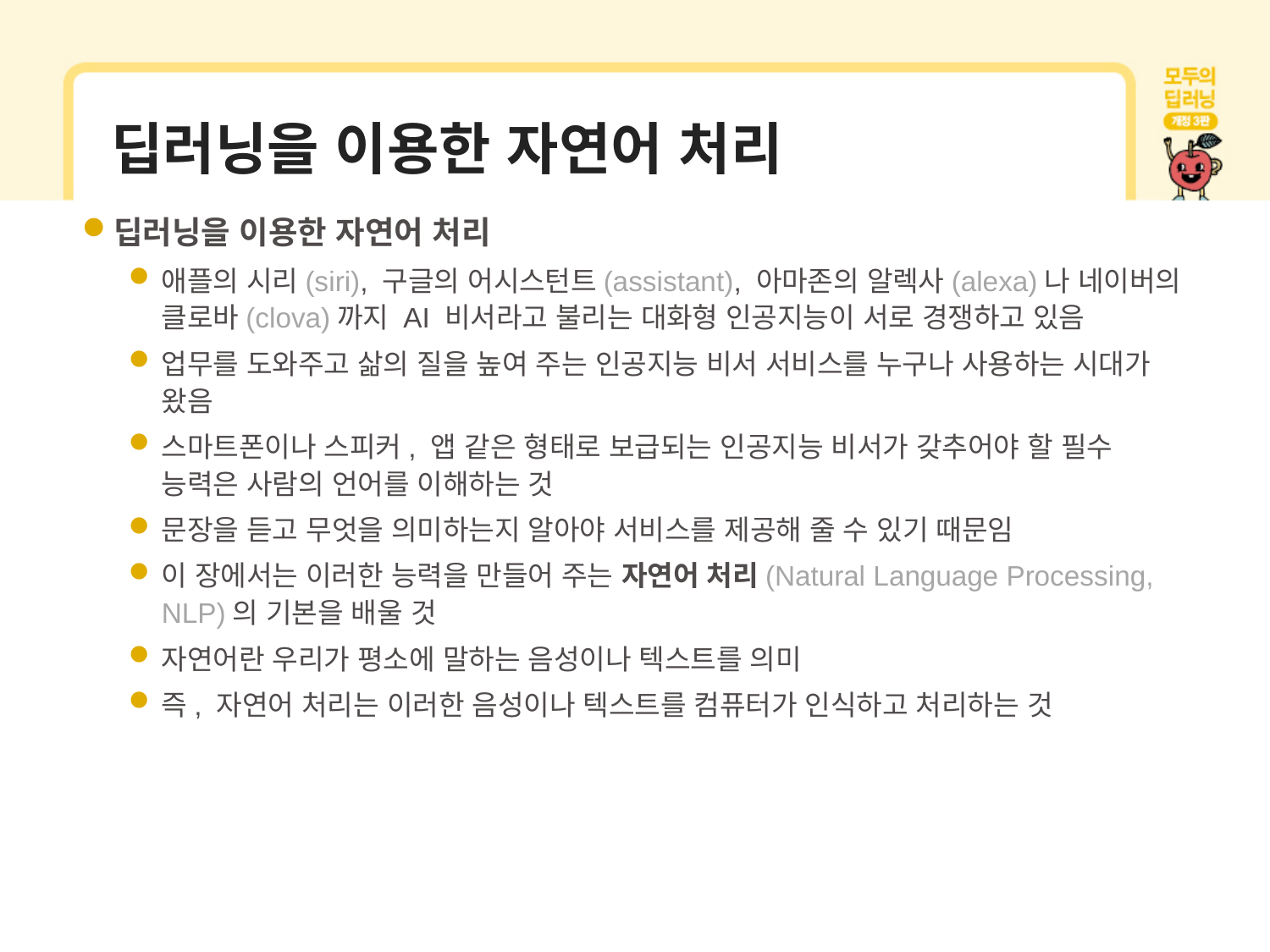

# 딥러닝을 이용한 자연어 처리
딥러닝을 이용한 자연어 처리
애플의 시리(siri), 구글의 어시스턴트(assistant), 아마존의 알렉사(alexa)나 네이버의 클로바(clova)까지 AI 비서라고 불리는 대화형 인공지능이 서로 경쟁하고 있음
업무를 도와주고 삶의 질을 높여 주는 인공지능 비서 서비스를 누구나 사용하는 시대가 왔음
스마트폰이나 스피커, 앱 같은 형태로 보급되는 인공지능 비서가 갖추어야 할 필수 능력은 사람의 언어를 이해하는 것
문장을 듣고 무엇을 의미하는지 알아야 서비스를 제공해 줄 수 있기 때문임
이 장에서는 이러한 능력을 만들어 주는 자연어 처리(Natural Language Processing, NLP)의 기본을 배울 것
자연어란 우리가 평소에 말하는 음성이나 텍스트를 의미
즉, 자연어 처리는 이러한 음성이나 텍스트를 컴퓨터가 인식하고 처리하는 것